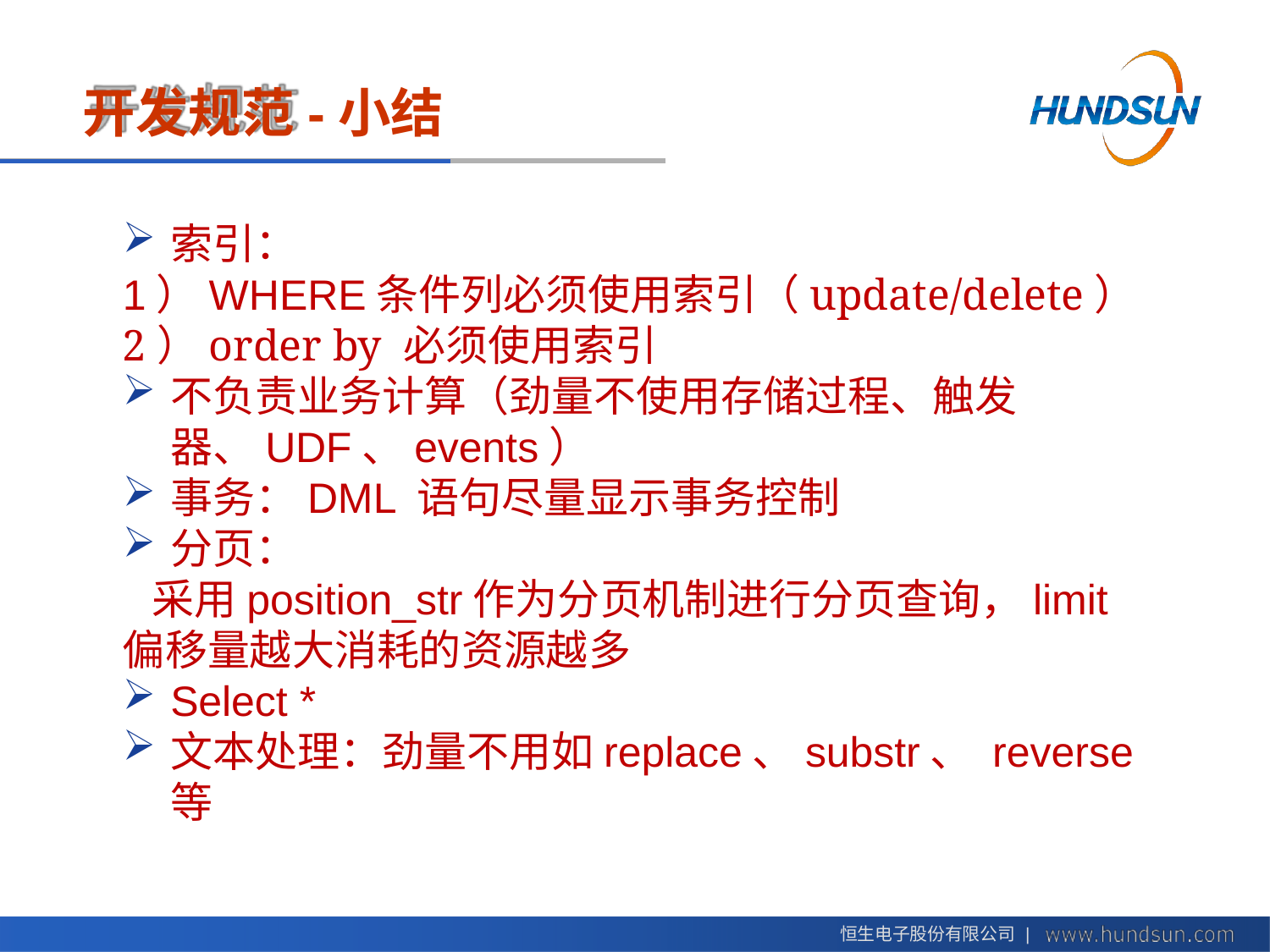

# 开发规范-小结
索引：
1）WHERE条件列必须使用索引（update/delete）
2）order by 必须使用索引
不负责业务计算（劲量不使用存储过程、触发器、UDF、events）
事务：DML 语句尽量显示事务控制
分页：
  采用position_str作为分页机制进行分页查询，limit偏移量越大消耗的资源越多
Select *
文本处理：劲量不用如replace、substr、 reverse等

恒生电子股份有限公司 |